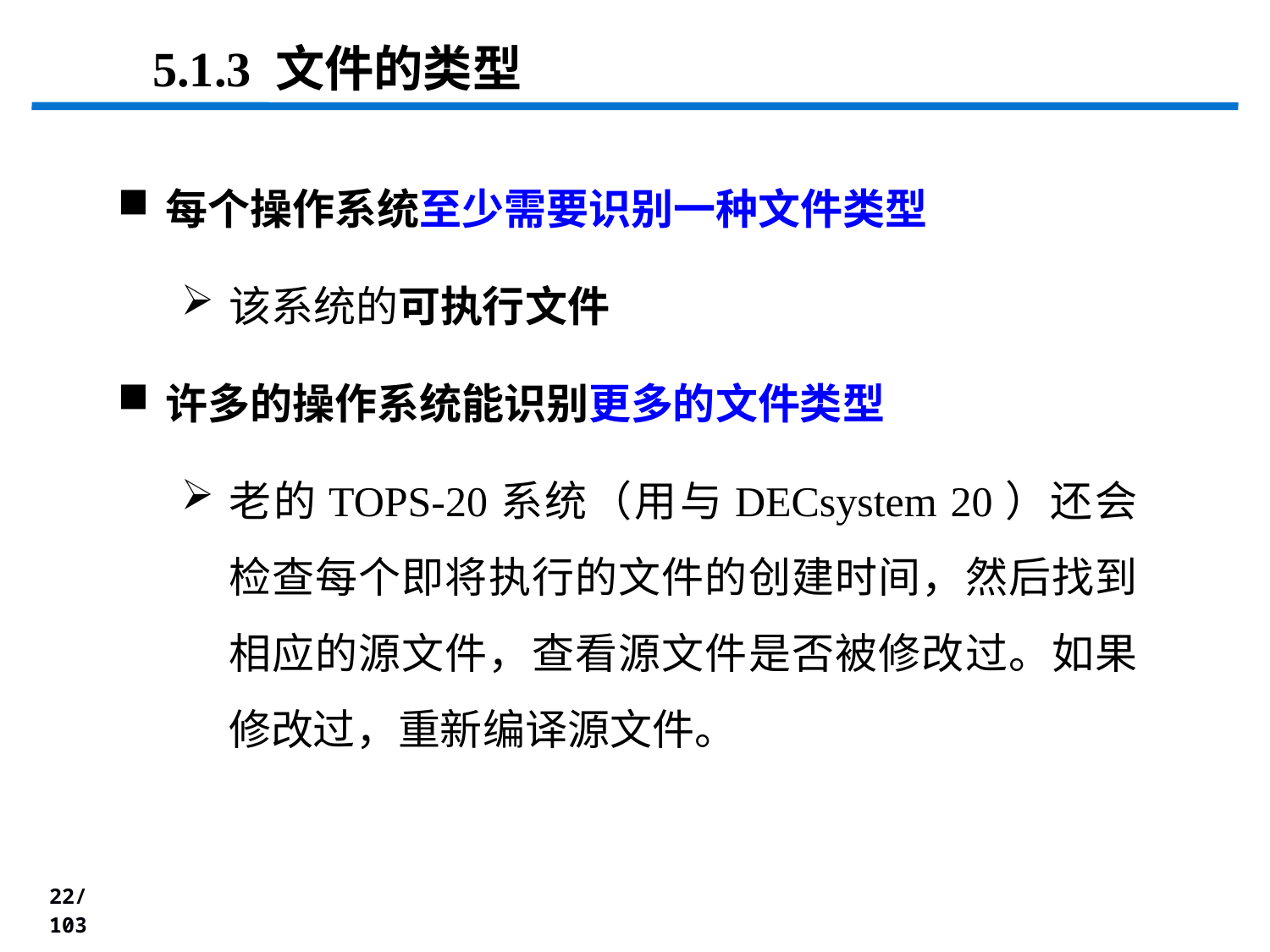

5.1.3 文件的类型
每个操作系统至少需要识别一种文件类型
该系统的可执行文件
许多的操作系统能识别更多的文件类型
老的TOPS-20系统（用与DECsystem 20）还会检查每个即将执行的文件的创建时间，然后找到相应的源文件，查看源文件是否被修改过。如果修改过，重新编译源文件。